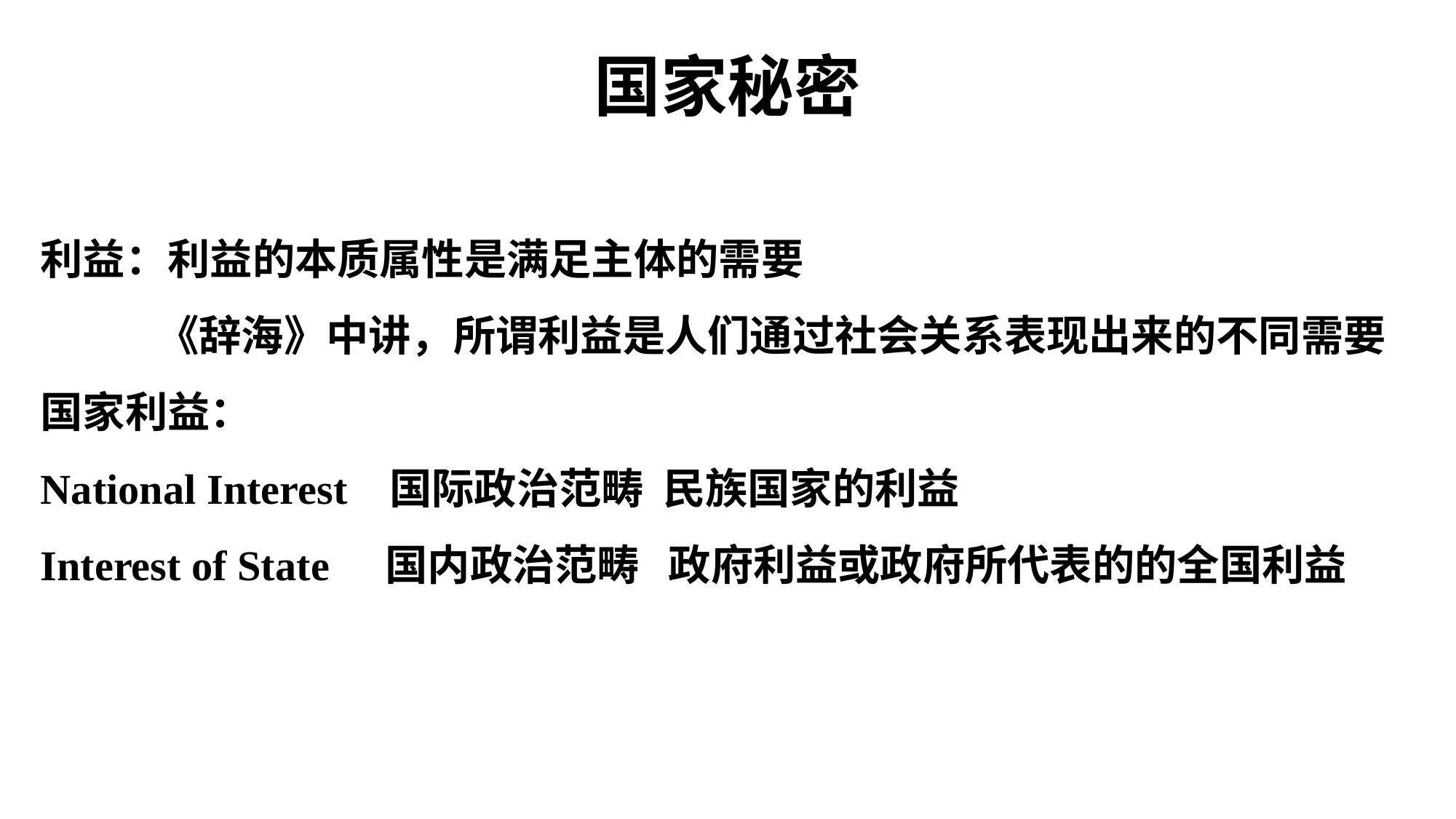

# 国家秘密
利益：利益的本质属性是满足主体的需要
           《辞海》中讲，所谓利益是人们通过社会关系表现出来的不同需要
国家利益：
National Interest   国际政治范畴  民族国家的利益
Interest of State     国内政治范畴   政府利益或政府所代表的的全国利益